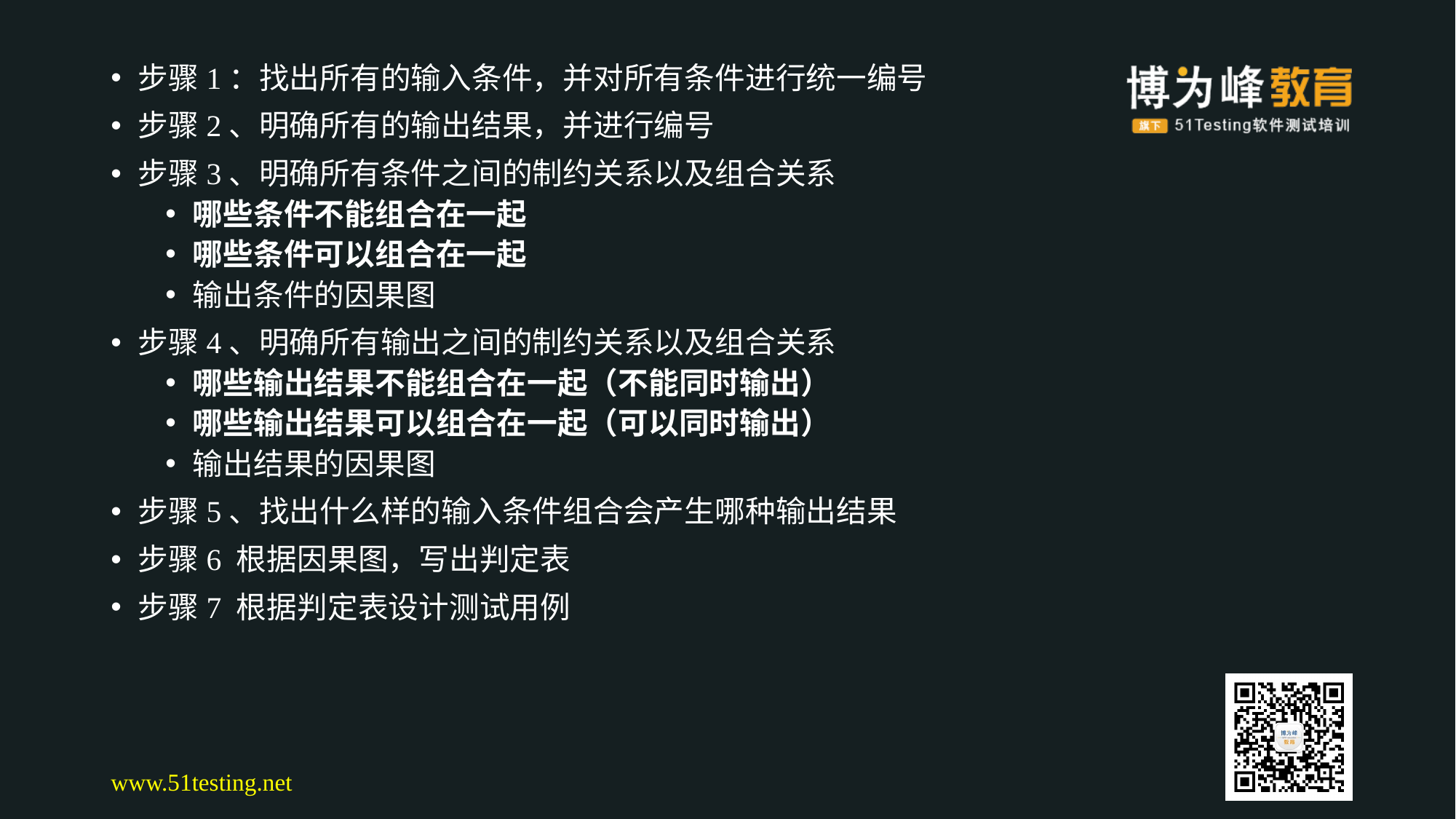

步骤1：找出所有的输入条件，并对所有条件进行统一编号
步骤2、明确所有的输出结果，并进行编号
步骤3、明确所有条件之间的制约关系以及组合关系
哪些条件不能组合在一起
哪些条件可以组合在一起
输出条件的因果图
步骤4、明确所有输出之间的制约关系以及组合关系
哪些输出结果不能组合在一起（不能同时输出）
哪些输出结果可以组合在一起（可以同时输出）
输出结果的因果图
步骤5、找出什么样的输入条件组合会产生哪种输出结果
步骤6 根据因果图，写出判定表
步骤7 根据判定表设计测试用例

www.51testing.net